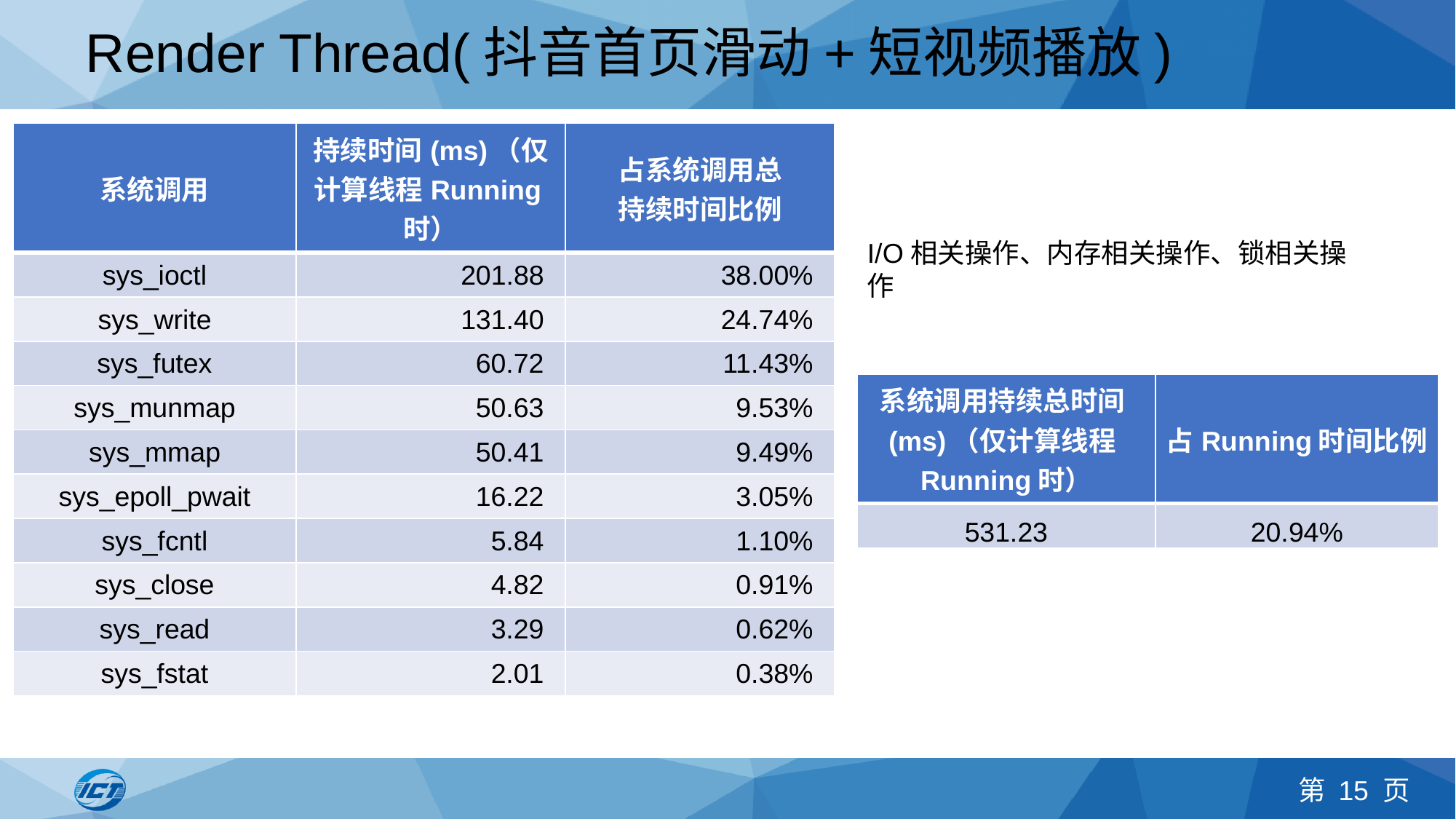

# Render Thread(抖音首页滑动+短视频播放)
| 系统调用 | 持续时间(ms)（仅计算线程Running时） | 占系统调用总 持续时间比例 |
| --- | --- | --- |
| sys\_ioctl | 201.88 | 38.00% |
| sys\_write | 131.40 | 24.74% |
| sys\_futex | 60.72 | 11.43% |
| sys\_munmap | 50.63 | 9.53% |
| sys\_mmap | 50.41 | 9.49% |
| sys\_epoll\_pwait | 16.22 | 3.05% |
| sys\_fcntl | 5.84 | 1.10% |
| sys\_close | 4.82 | 0.91% |
| sys\_read | 3.29 | 0.62% |
| sys\_fstat | 2.01 | 0.38% |
I/O相关操作、内存相关操作、锁相关操作
| 系统调用持续总时间(ms)（仅计算线程Running时） | 占Running时间比例 |
| --- | --- |
| 531.23 | 20.94% |
第 15 页